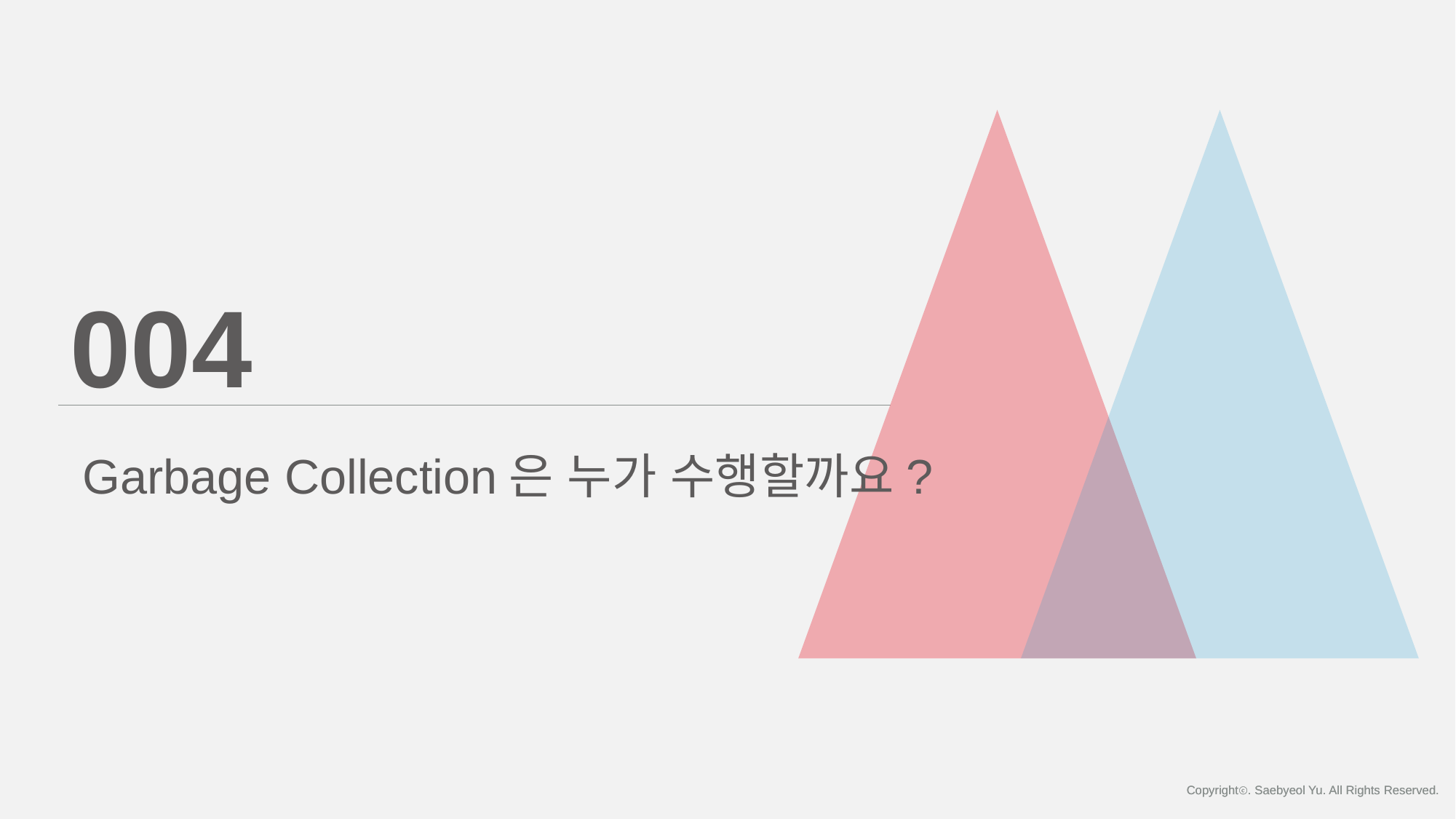

004
Garbage Collection은 누가 수행할까요?
Copyrightⓒ. Saebyeol Yu. All Rights Reserved.